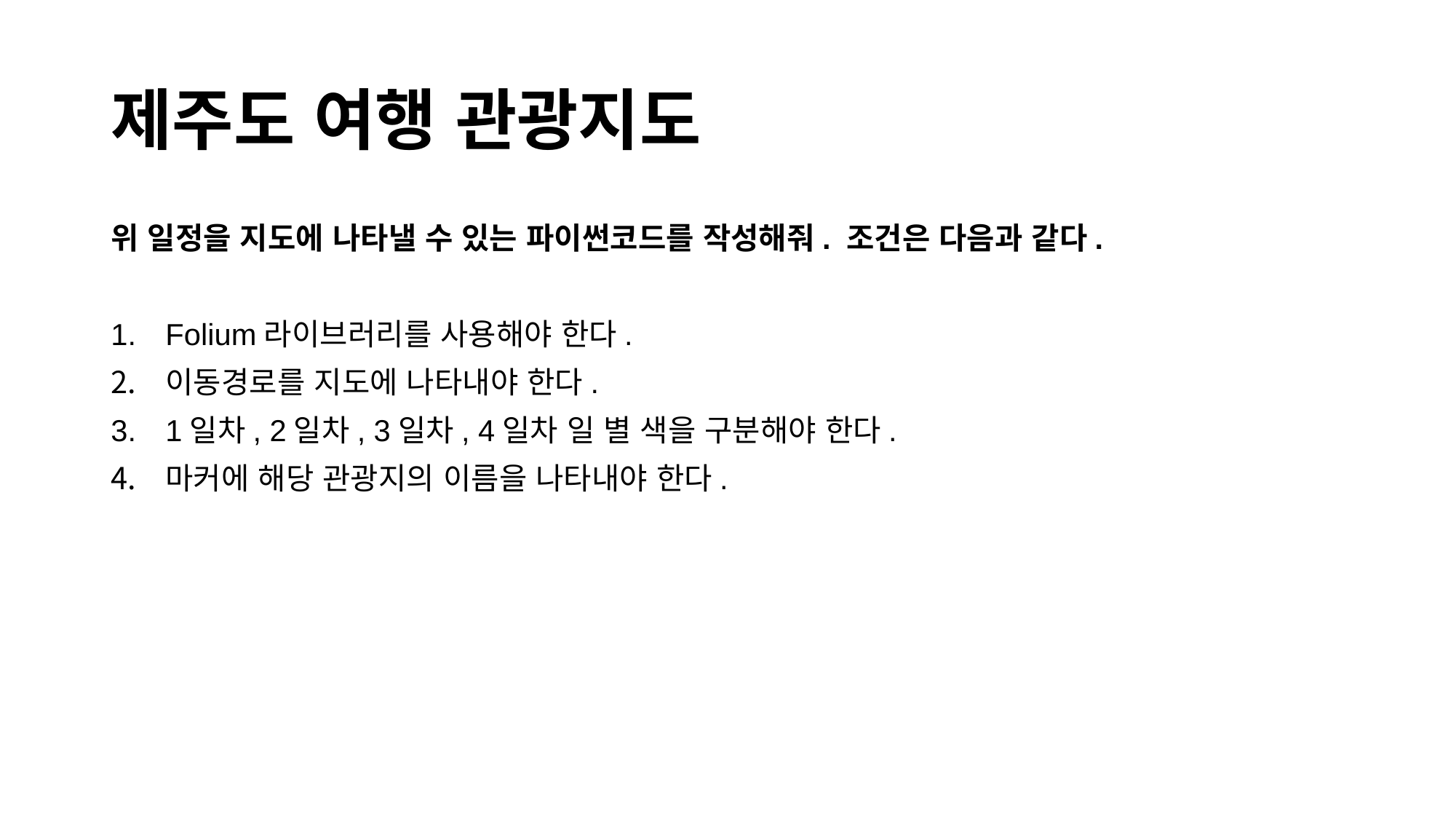

# 제주도 여행 관광지도
위 일정을 지도에 나타낼 수 있는 파이썬코드를 작성해줘. 조건은 다음과 같다.

Folium라이브러리를 사용해야 한다.
이동경로를 지도에 나타내야 한다.
1일차, 2일차, 3일차, 4일차 일 별 색을 구분해야 한다.
마커에 해당 관광지의 이름을 나타내야 한다.